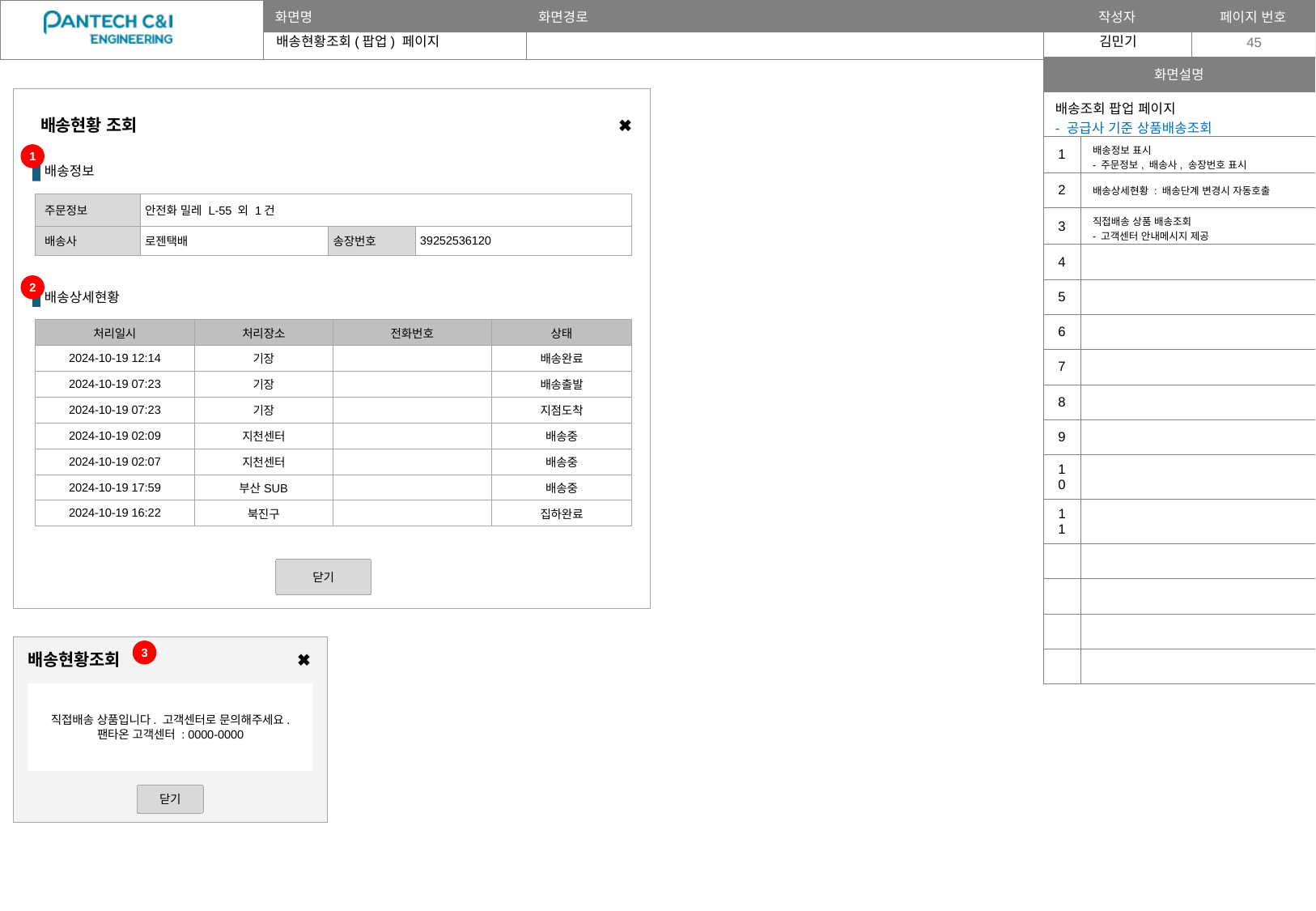

배송현황조회(팝업) 페이지
45
| 화면설명 |  |
| --- | --- |
| 배송조회 팝업 페이지 - 공급사 기준 상품배송조회 |  |
| 1 | 배송정보 표시 - 주문정보, 배송사, 송장번호 표시 |
| 2 | 배송상세현황 : 배송단계 변경시 자동호출 |
| 3 | 직접배송 상품 배송조회 - 고객센터 안내메시지 제공 |
| 4 |  |
| 5 |  |
| 6 |  |
| 7 |  |
| 8 |  |
| 9 |  |
| 10 |  |
| 11 |  |
|  |  |
|  |  |
|  |  |
|  |  |

배송현황 조회
✖
1
배송정보

| 주문정보 | 안전화 밀레 L-55 외 1건 |  |  |
| --- | --- | --- | --- |
| 배송사 | 로젠택배 | 송장번호 | 39252536120 |
2
배송상세현황

| 처리일시 | 처리장소 | 전화번호 | 상태 |
| --- | --- | --- | --- |
| 2024-10-19 12:14 | 기장 |  | 배송완료 |
| 2024-10-19 07:23 | 기장 |  | 배송출발 |
| 2024-10-19 07:23 | 기장 |  | 지점도착 |
| 2024-10-19 02:09 | 지천센터 |  | 배송중 |
| 2024-10-19 02:07 | 지천센터 |  | 배송중 |
| 2024-10-19 17:59 | 부산SUB |  | 배송중 |
| 2024-10-19 16:22 | 북진구 |  | 집하완료 |
닫기

배송현황조회
✖
직접배송 상품입니다. 고객센터로 문의해주세요.
팬타온 고객센터 : 0000-0000
닫기
3